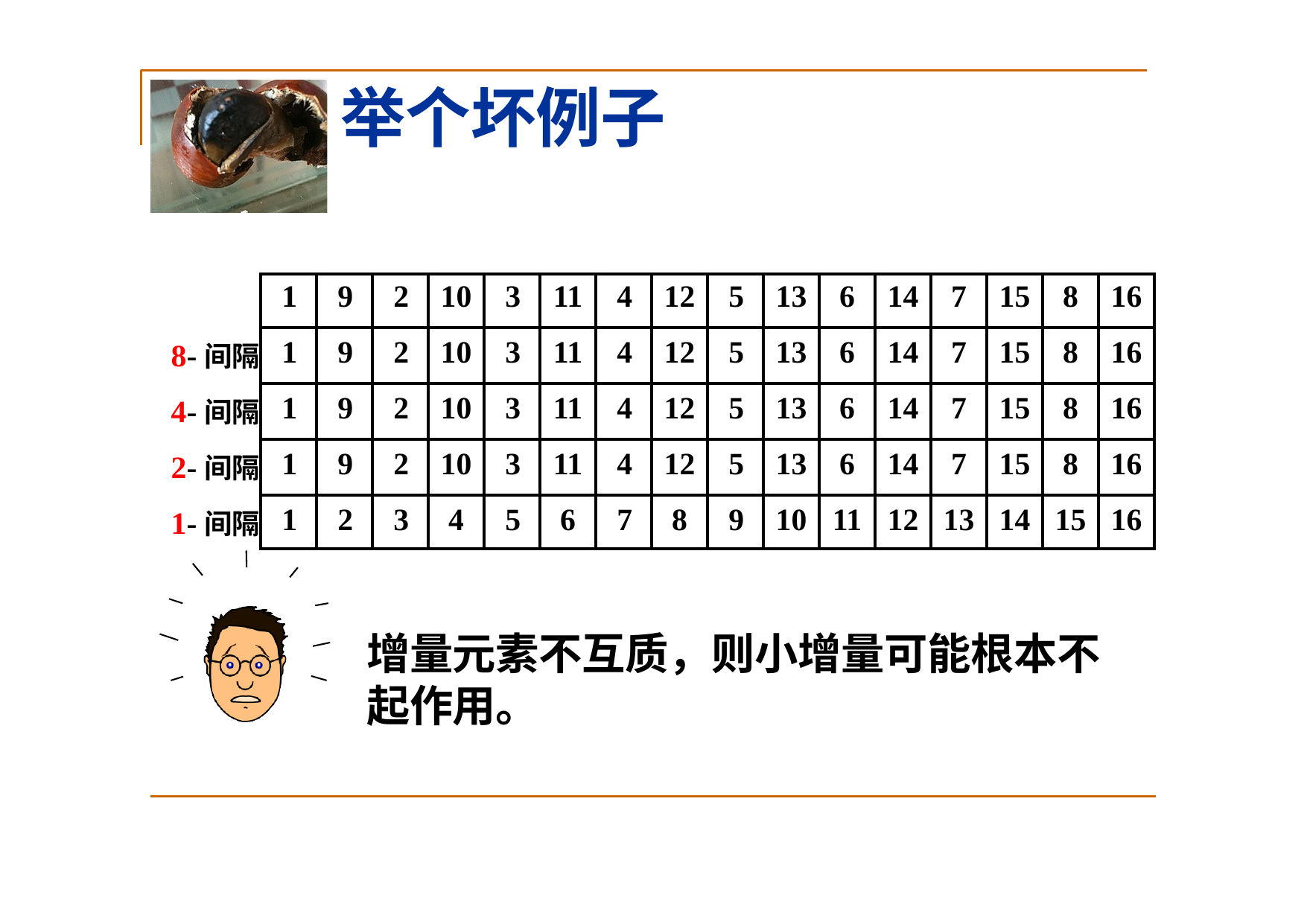

# 举个坏例子

| 1 | 9 | 2 | 10 | 3 | 11 | 4 | 12 | 5 | 13 | 6 | 14 | 7 | 15 | 8 | 16 |
| --- | --- | --- | --- | --- | --- | --- | --- | --- | --- | --- | --- | --- | --- | --- | --- |
| 1 | 9 | 2 | 10 | 3 | 11 | 4 | 12 | 5 | 13 | 6 | 14 | 7 | 15 | 8 | 16 |
| 1 | 9 | 2 | 10 | 3 | 11 | 4 | 12 | 5 | 13 | 6 | 14 | 7 | 15 | 8 | 16 |
| 1 | 9 | 2 | 10 | 3 | 11 | 4 | 12 | 5 | 13 | 6 | 14 | 7 | 15 | 8 | 16 |
| 1 | 2 | 3 | 4 | 5 | 6 | 7 | 8 | 9 | 10 | 11 | 12 | 13 | 14 | 15 | 16 |
8-间隔
4-间隔
2-间隔
1-间隔

增量元素不互质，则小增量可能根本不 起作用。